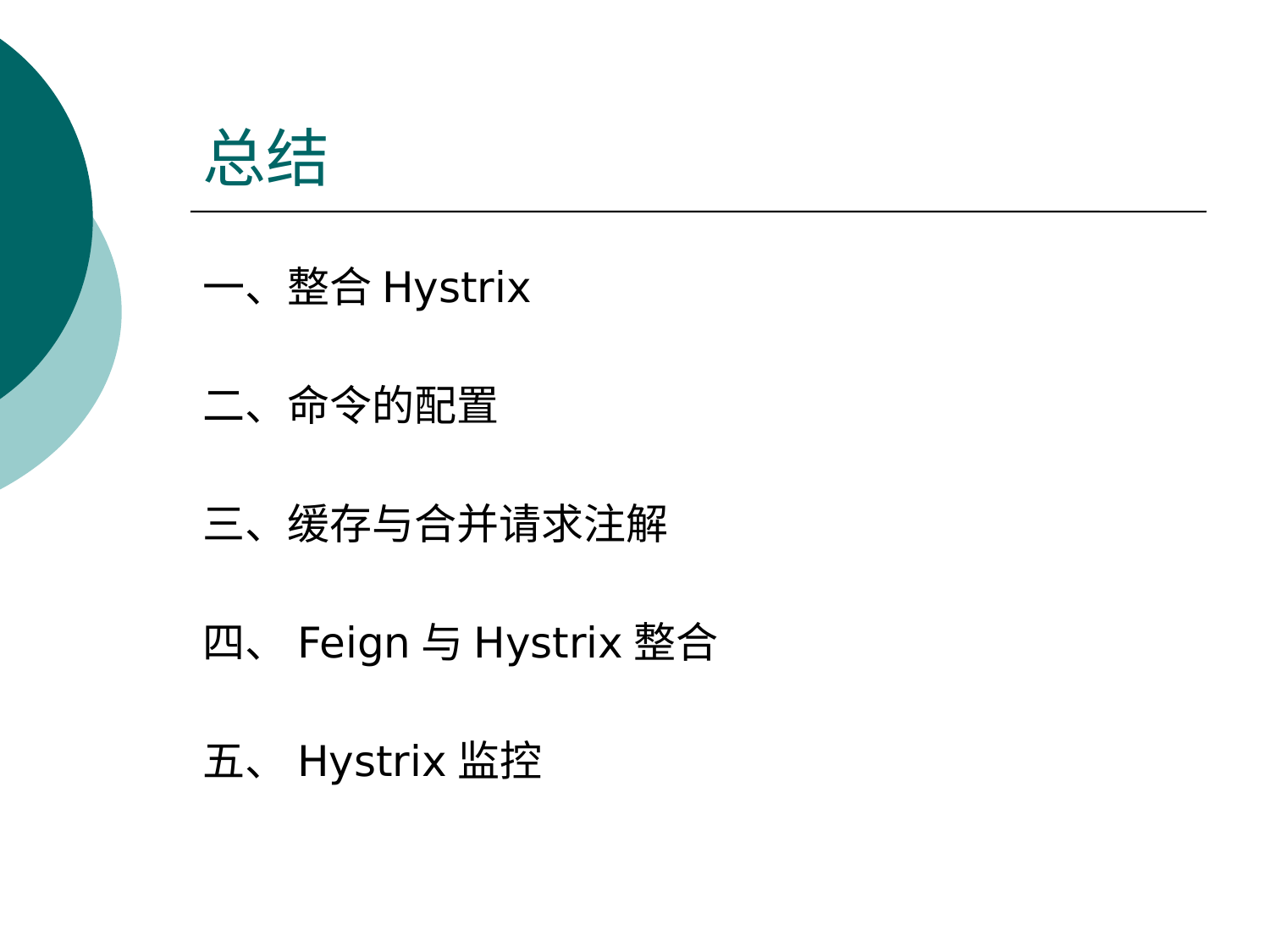

# 总结
一、整合Hystrix

二、命令的配置

三、缓存与合并请求注解

四、Feign与Hystrix整合

五、Hystrix监控